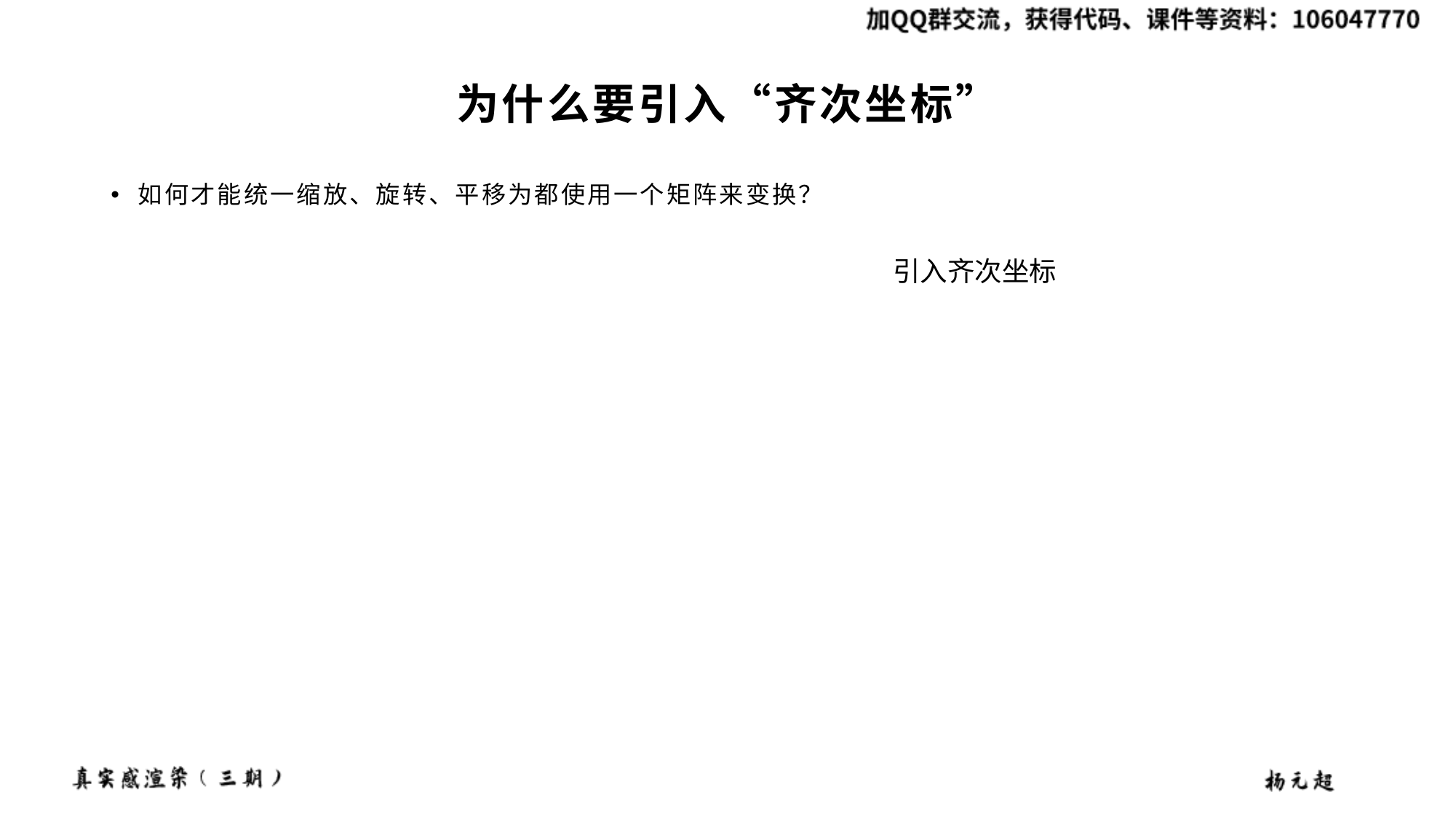

# 为什么要引入“齐次坐标”
如何才能统一缩放、旋转、平移为都使用一个矩阵来变换？

引入齐次坐标